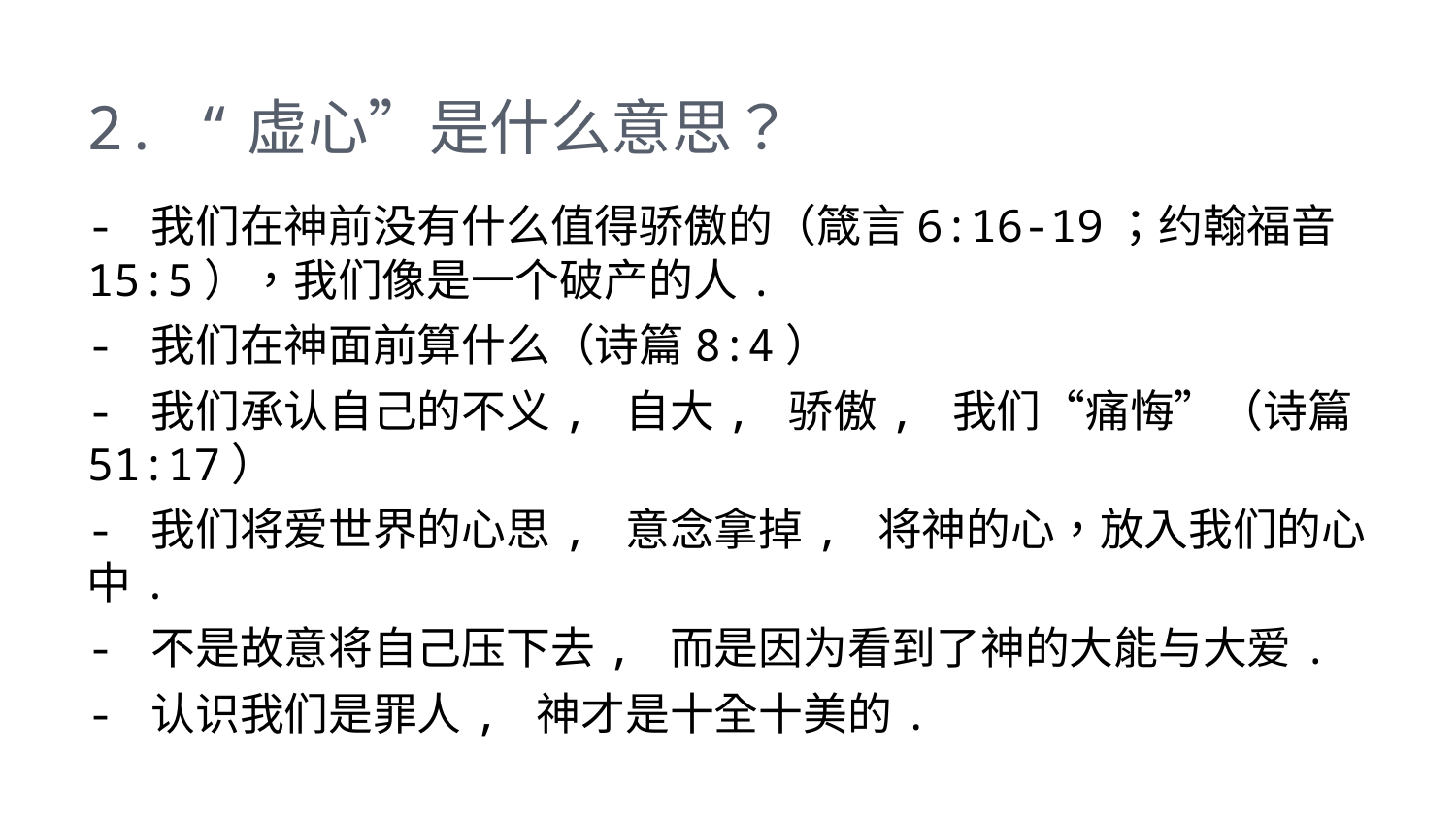

# 2. “虚心”是什么意思？
- 我们在神前没有什么值得骄傲的（箴言6:16-19；约翰福音15:5），我们像是一个破产的人.
- 我们在神面前算什么（诗篇8:4）
- 我们承认自己的不义, 自大, 骄傲, 我们“痛悔”（诗篇51:17）
- 我们将爱世界的心思, 意念拿掉, 将神的心，放入我们的心中.
- 不是故意将自己压下去, 而是因为看到了神的大能与大爱.
- 认识我们是罪人, 神才是十全十美的.